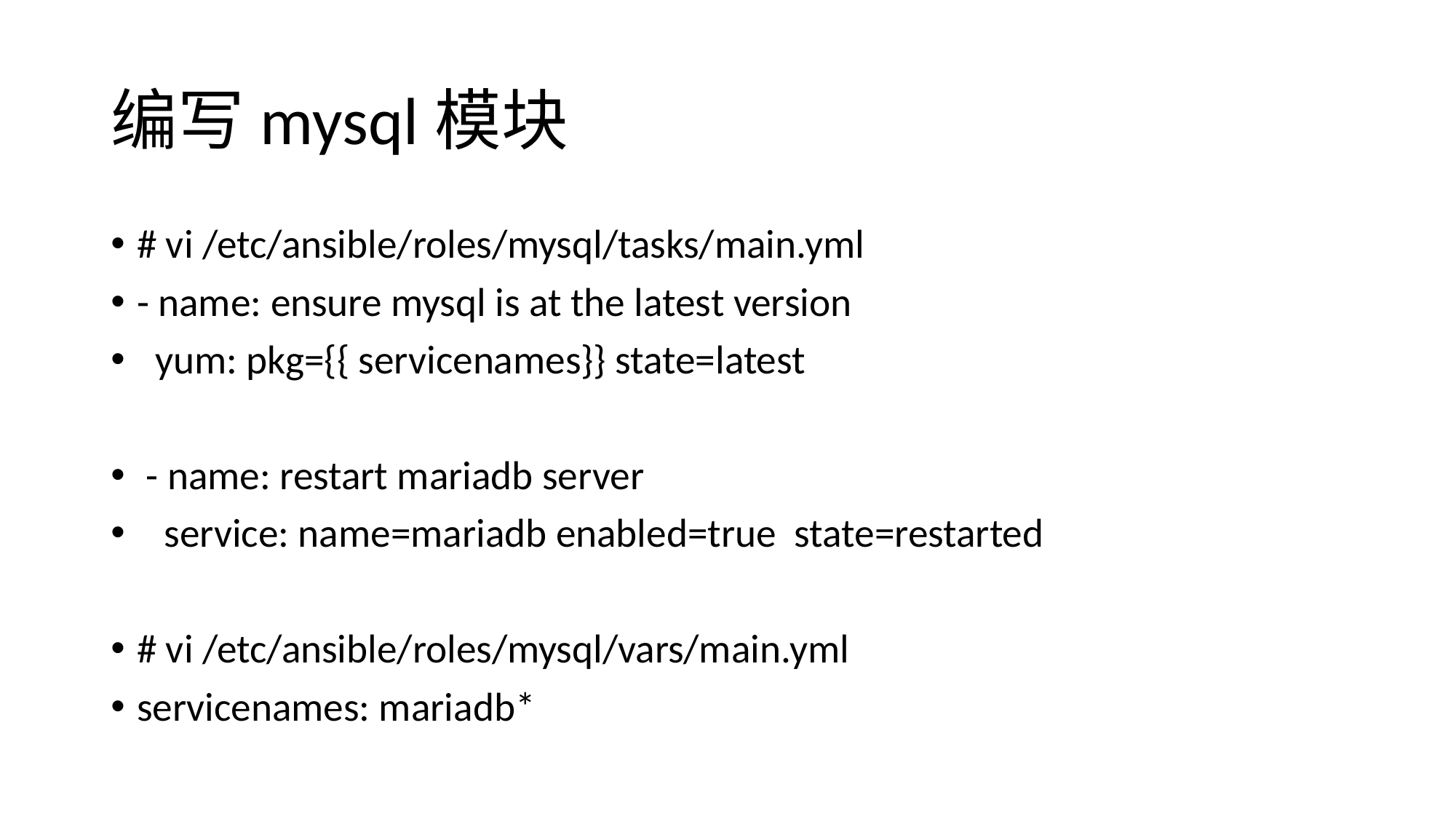

# 编写mysql模块
# vi /etc/ansible/roles/mysql/tasks/main.yml
- name: ensure mysql is at the latest version
  yum: pkg={{ servicenames}} state=latest

 - name: restart mariadb server
   service: name=mariadb enabled=true  state=restarted

# vi /etc/ansible/roles/mysql/vars/main.yml
servicenames: mariadb*